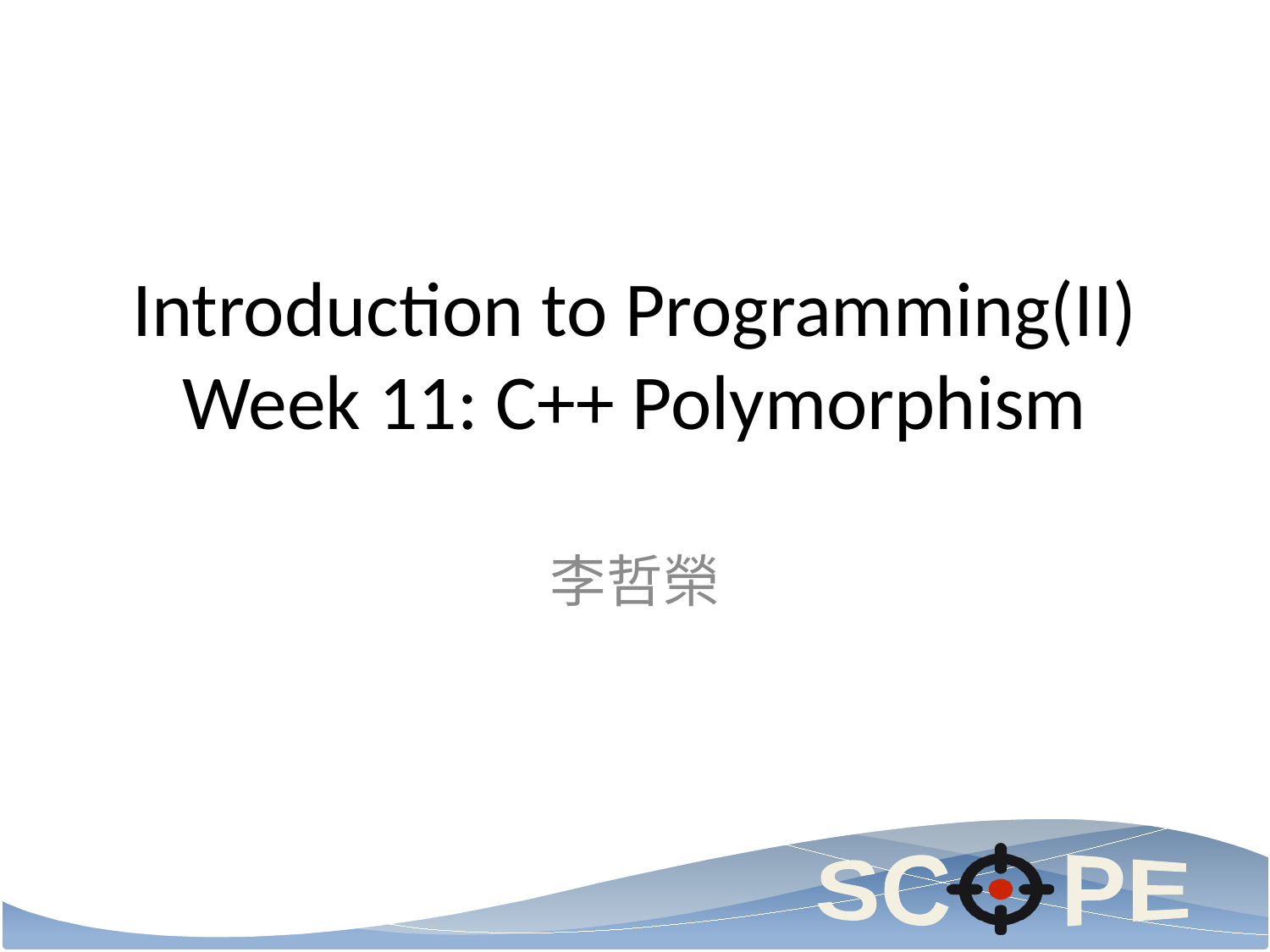

# Introduction to Programming(II) Week 11: C++ Polymorphism
李哲榮